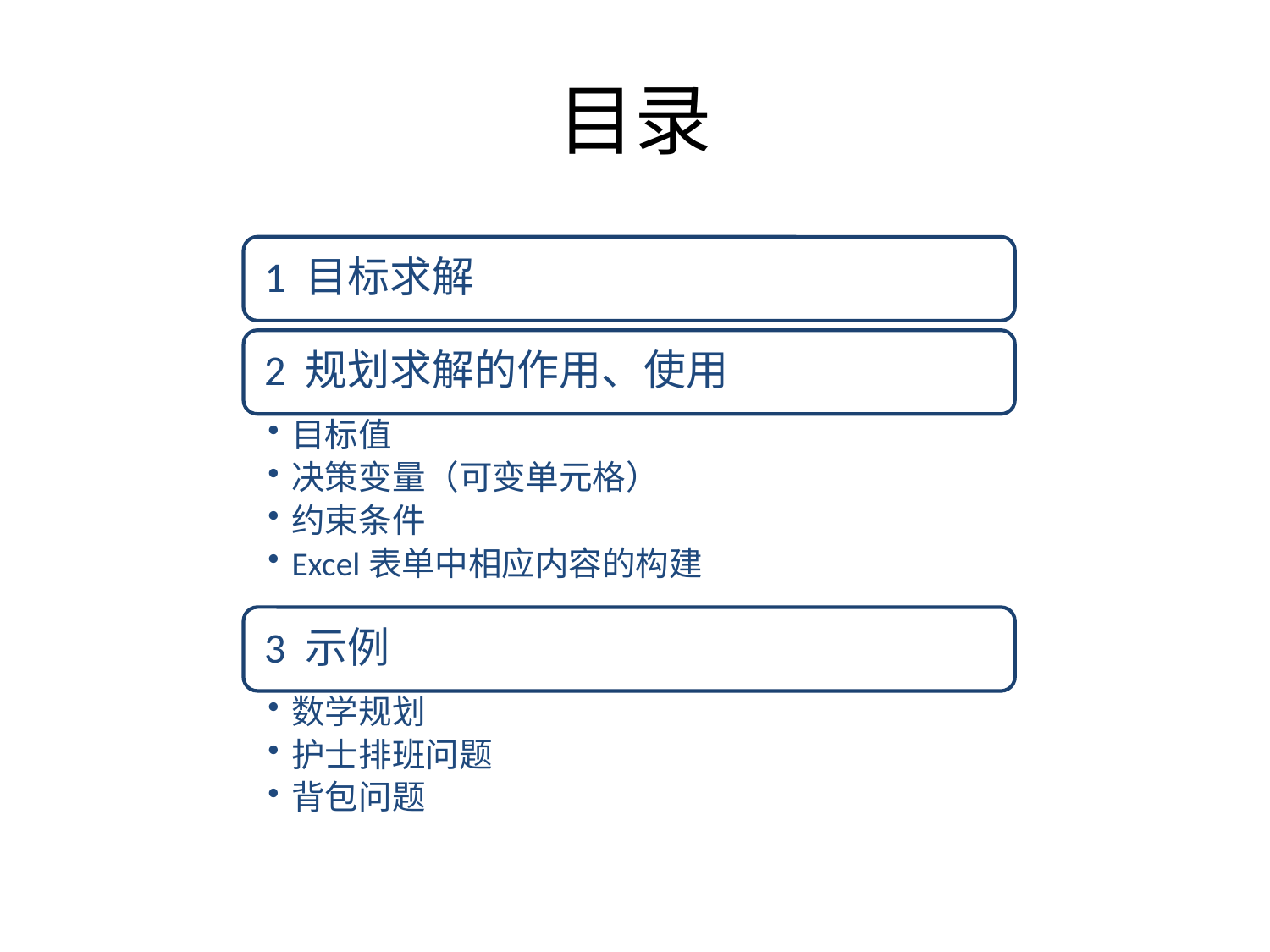

# 目录
1 目标求解
2 规划求解的作用、使用
目标值
决策变量（可变单元格）
约束条件
Excel表单中相应内容的构建
3 示例
数学规划
护士排班问题
背包问题